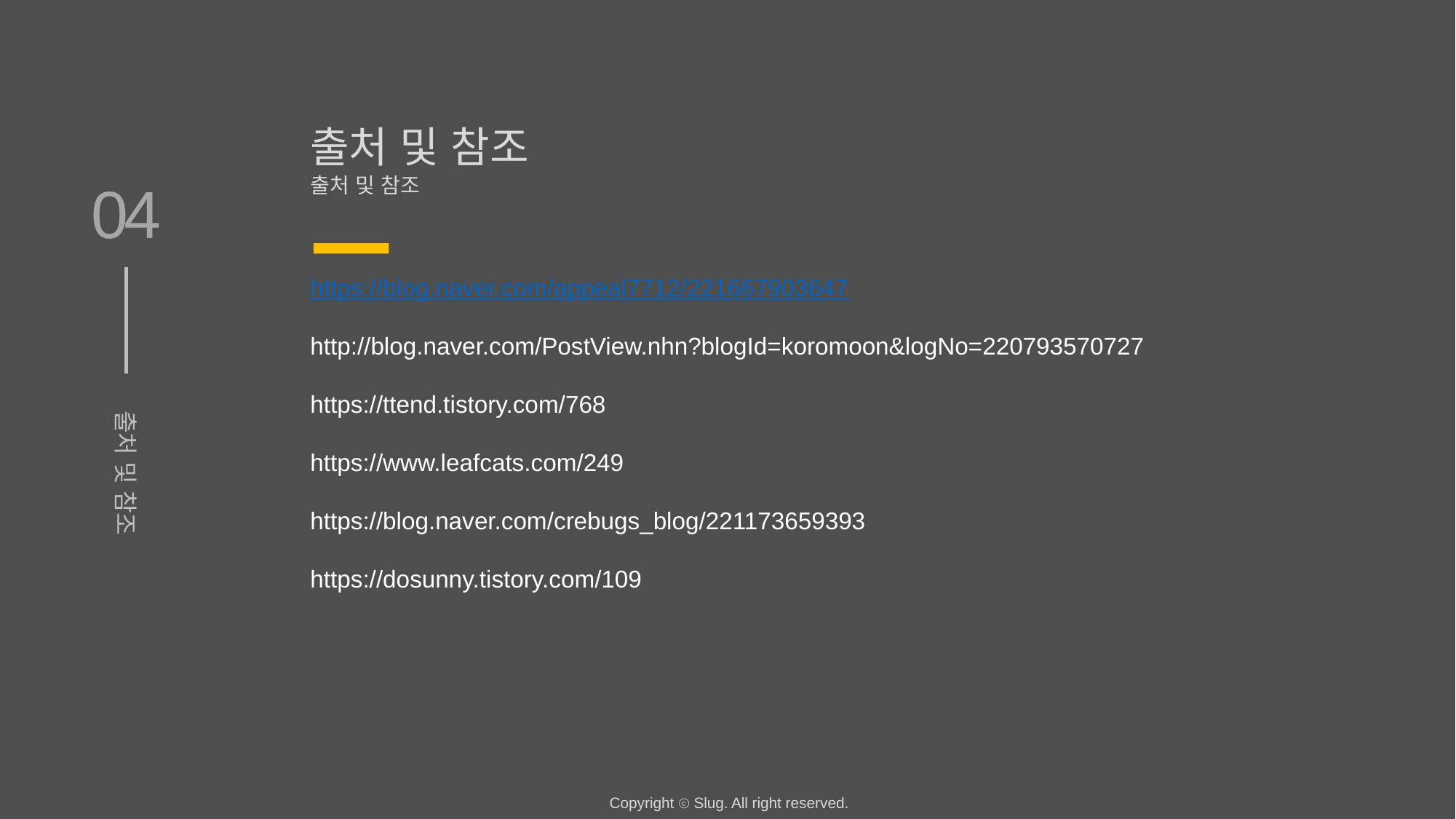

출처 및 참조
04
출처 및 참조

https://blog.naver.com/appeal7712/221667903647

http://blog.naver.com/PostView.nhn?blogId=koromoon&logNo=220793570727

https://ttend.tistory.com/768

https://www.leafcats.com/249

https://blog.naver.com/crebugs_blog/221173659393

https://dosunny.tistory.com/109
출처 및 참조
Copyright ⓒ Slug. All right reserved.